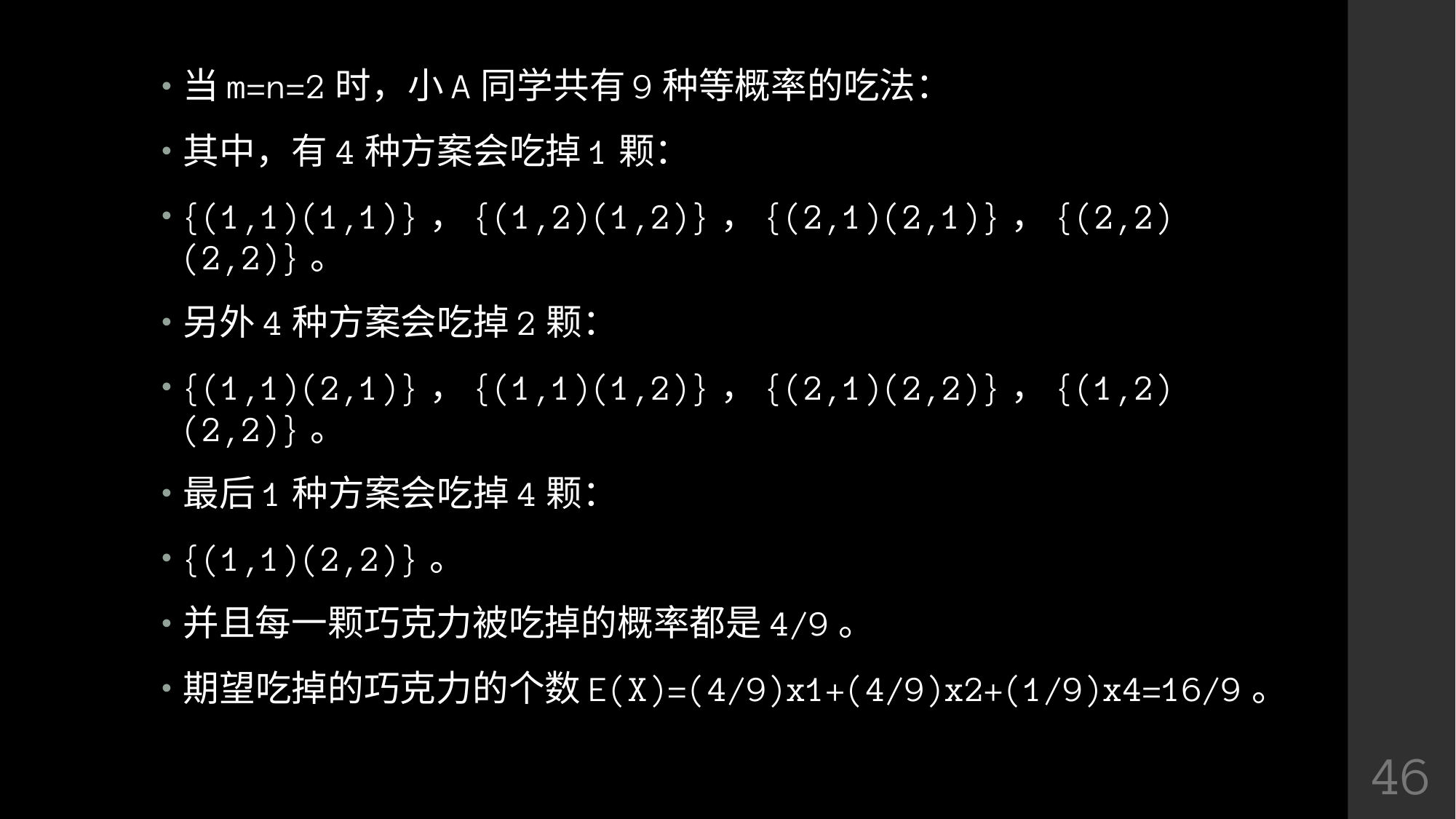

当m=n=2时，小A同学共有9种等概率的吃法：
其中，有4种方案会吃掉1颗：
{(1,1)(1,1)}，{(1,2)(1,2)}，{(2,1)(2,1)}，{(2,2)(2,2)}。
另外4种方案会吃掉2颗：
{(1,1)(2,1)}，{(1,1)(1,2)}，{(2,1)(2,2)}，{(1,2)(2,2)}。
最后1种方案会吃掉4颗：
{(1,1)(2,2)}。
并且每一颗巧克力被吃掉的概率都是4/9。
期望吃掉的巧克力的个数E(X)=(4/9)x1+(4/9)x2+(1/9)x4=16/9。
46